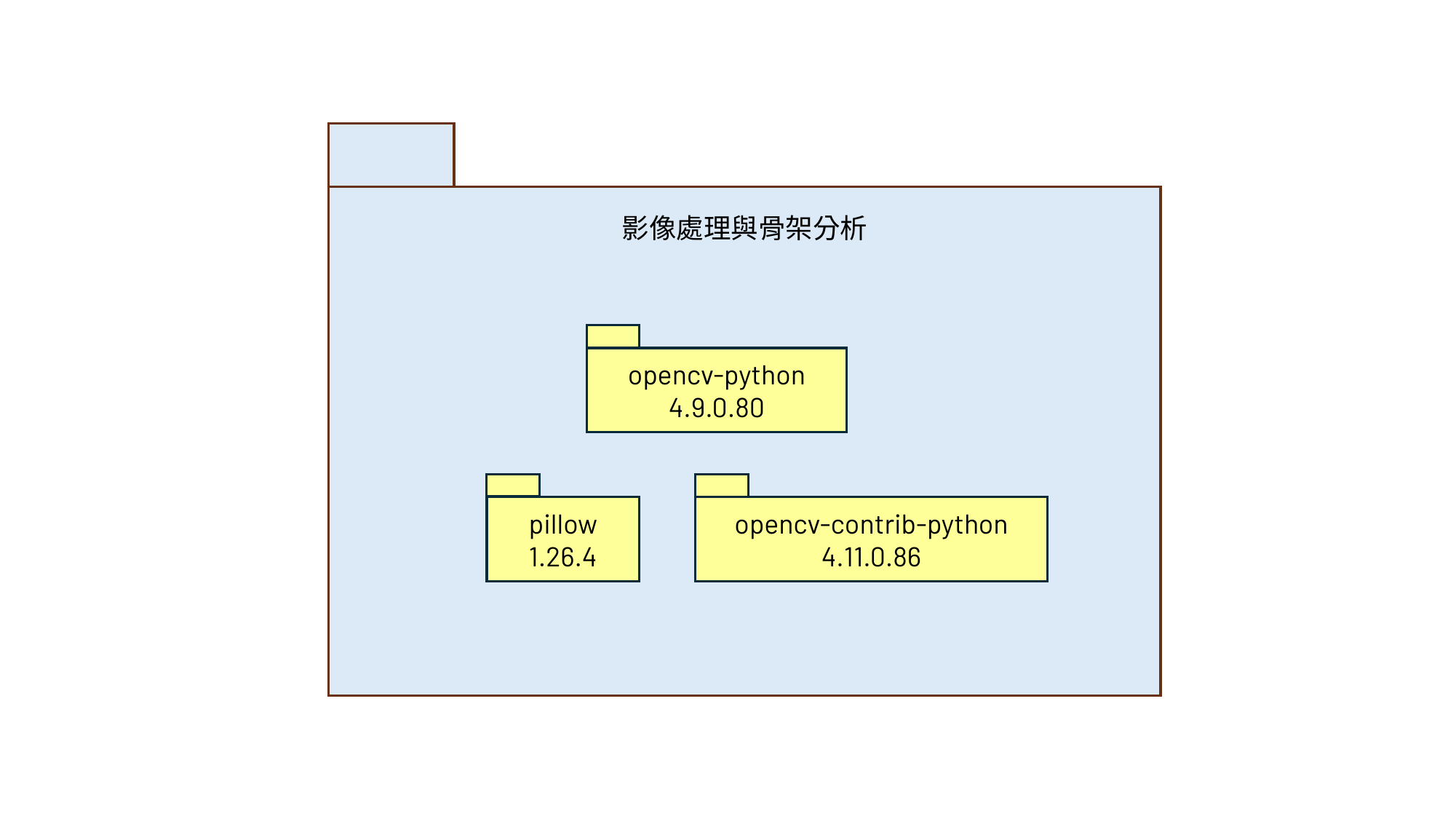

影像處理與骨架分析

opencv-python
4.9.0.80

pillow
1.26.4

opencv-contrib-python
4.11.0.86